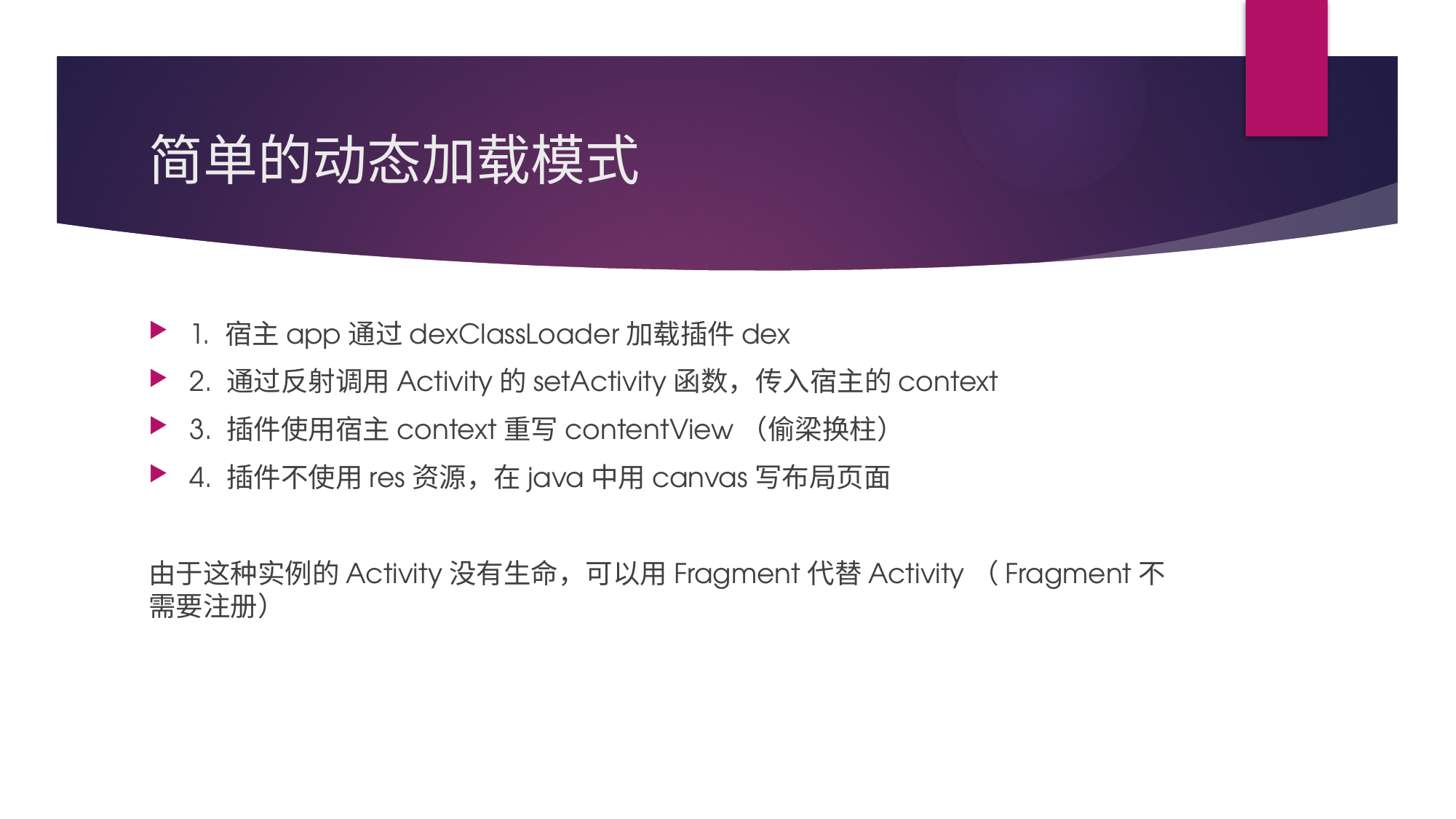

# 简单的动态加载模式
1. 宿主app通过dexClassLoader加载插件dex
2. 通过反射调用Activity的setActivity函数，传入宿主的context
3. 插件使用宿主context重写contentView（偷梁换柱）
4. 插件不使用res资源，在java中用canvas写布局页面

由于这种实例的Activity没有生命，可以用Fragment代替Activity（Fragment不需要注册）